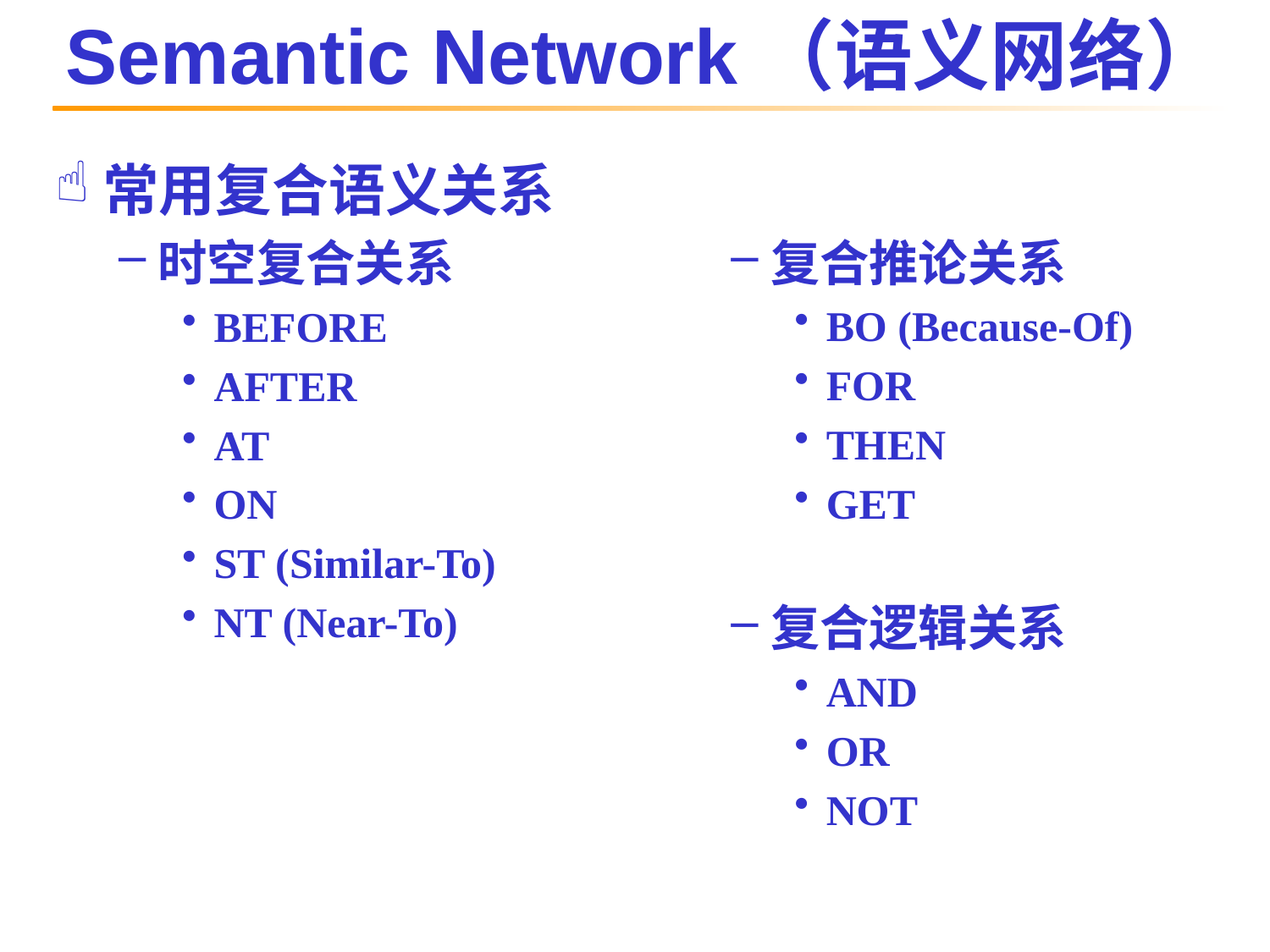

# Semantic Network（语义网络）
常用复合语义关系
时空复合关系
BEFORE
AFTER
AT
ON
ST (Similar-To)
NT (Near-To)

复合推论关系
BO (Because-Of)
FOR
THEN
GET

复合逻辑关系
AND
OR
NOT